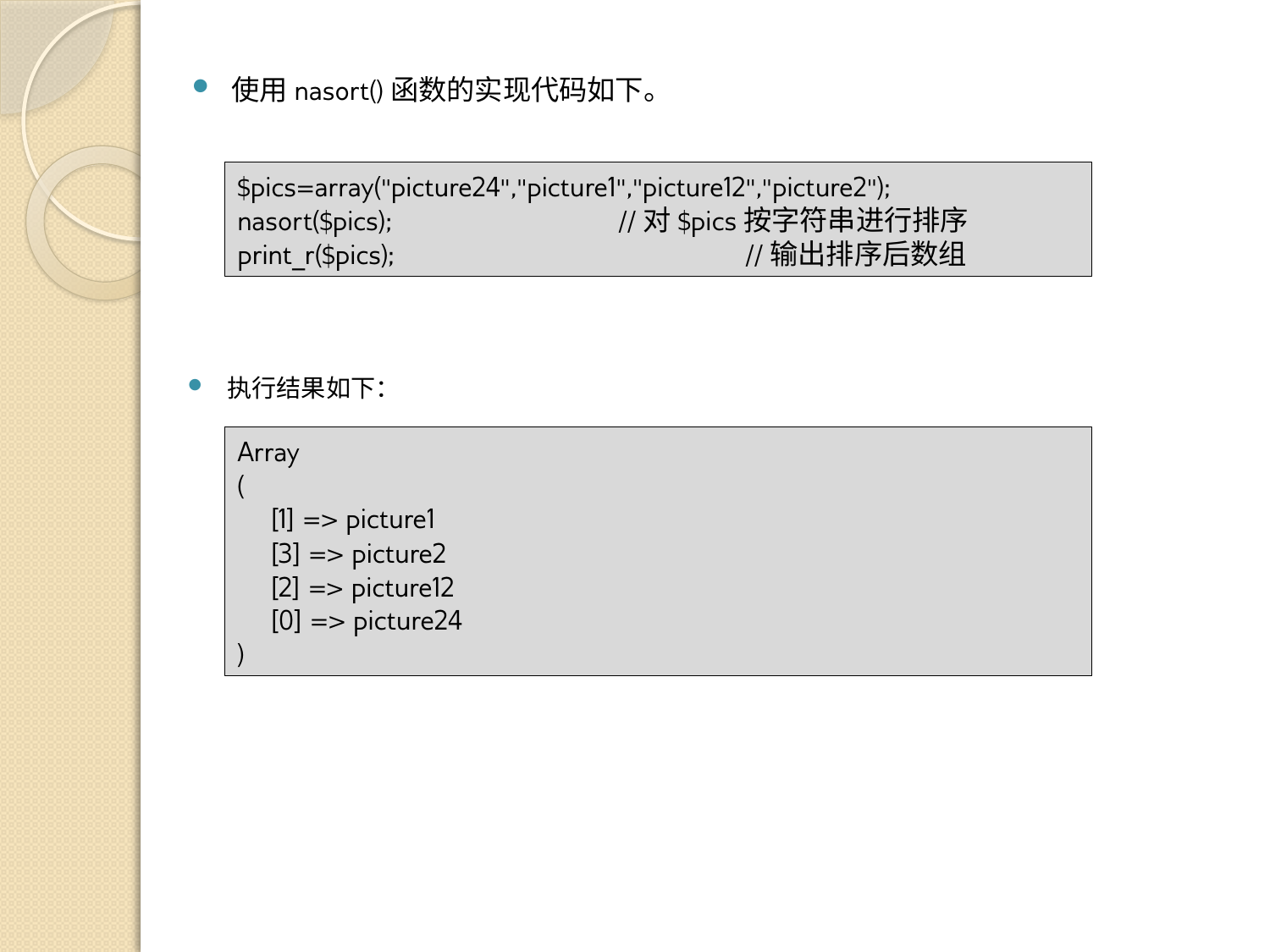

使用nasort()函数的实现代码如下。
$pics=array("picture24","picture1","picture12","picture2");
nasort($pics); 		//对$pics按字符串进行排序
print_r($pics);			//输出排序后数组
执行结果如下：
Array
(
    [1] => picture1
    [3] => picture2
    [2] => picture12
    [0] => picture24
)